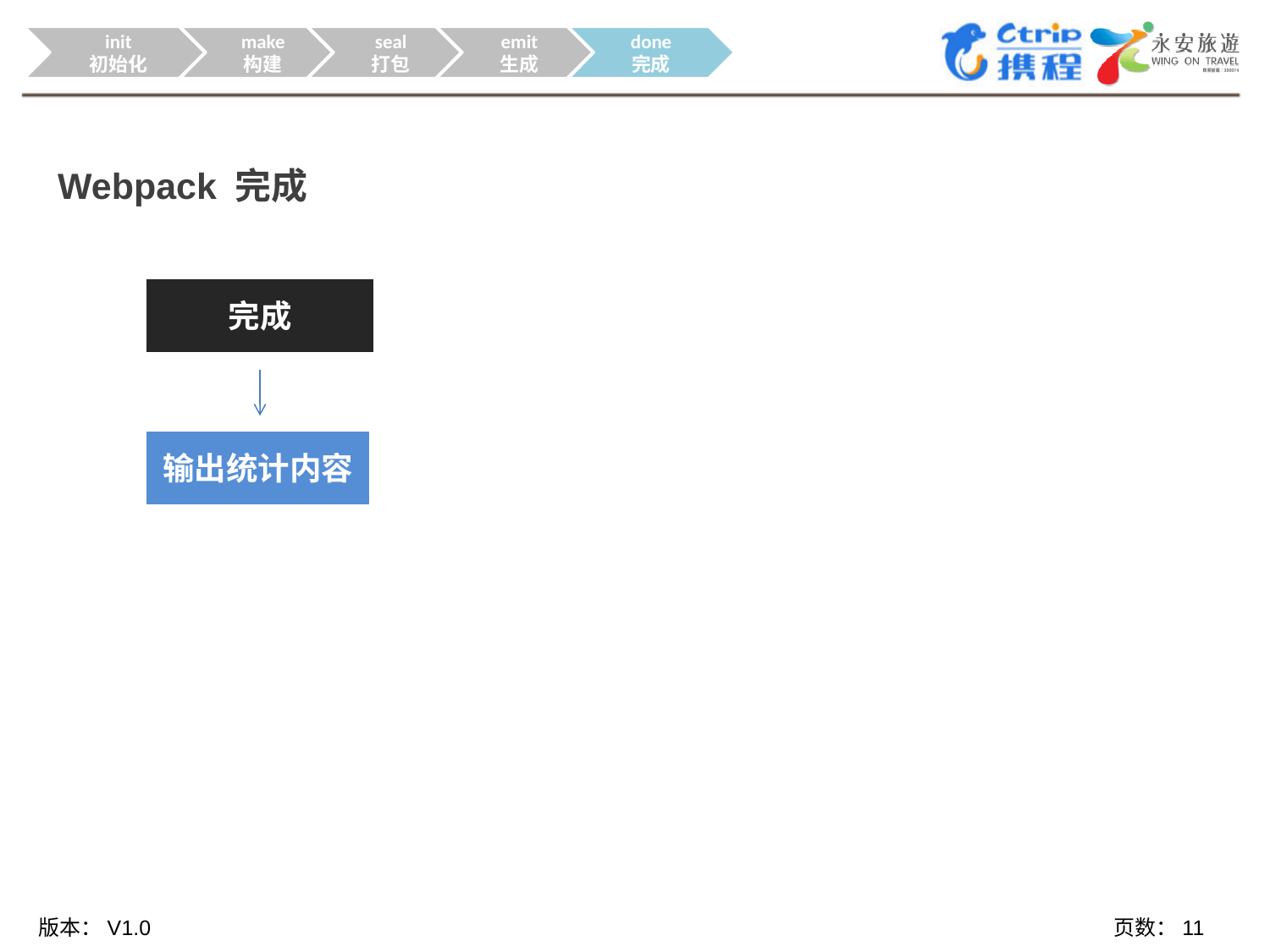

emit
生成
done
完成
init
初始化
make
构建
seal
打包
Webpack 完成
完成
输出统计内容